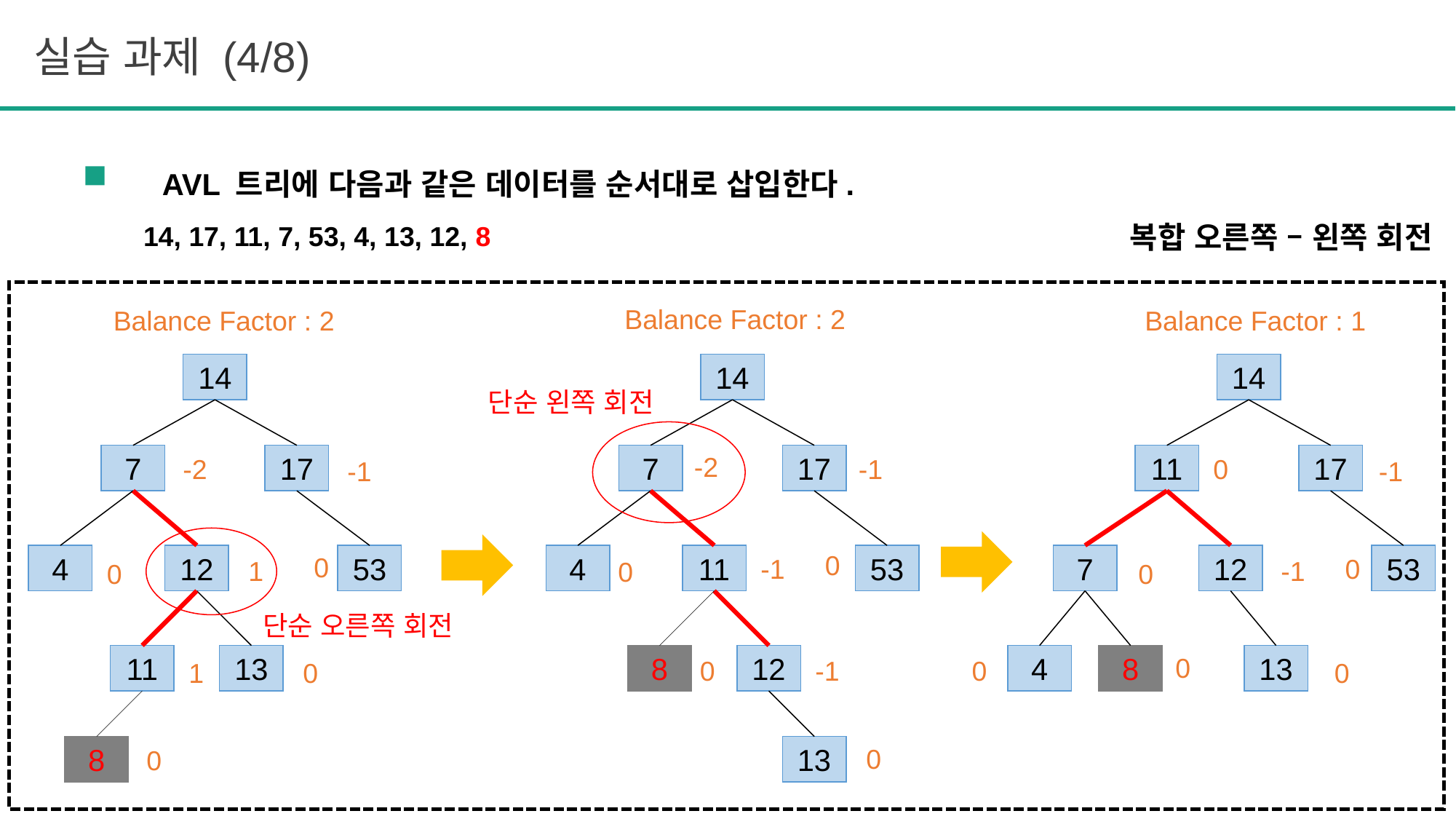

실습 과제 (4/8)
AVL 트리에 다음과 같은 데이터를 순서대로 삽입한다.

복합 오른쪽 – 왼쪽 회전
14, 17, 11, 7, 53, 4, 13, 12, 8

Balance Factor : 2
Balance Factor : 2
Balance Factor : 1
14
14
14
단순 왼쪽 회전

-2
7
17
7
17
11
17
-1
-2
0
-1
-1

0
0
4
12
53
4
11
53
7
12
53
-1
0
1
-1
0
0
0
단순 오른쪽 회전
0
11
13
8
12
4
8
13
0
-1
0
1
0
0
8
13
0
0